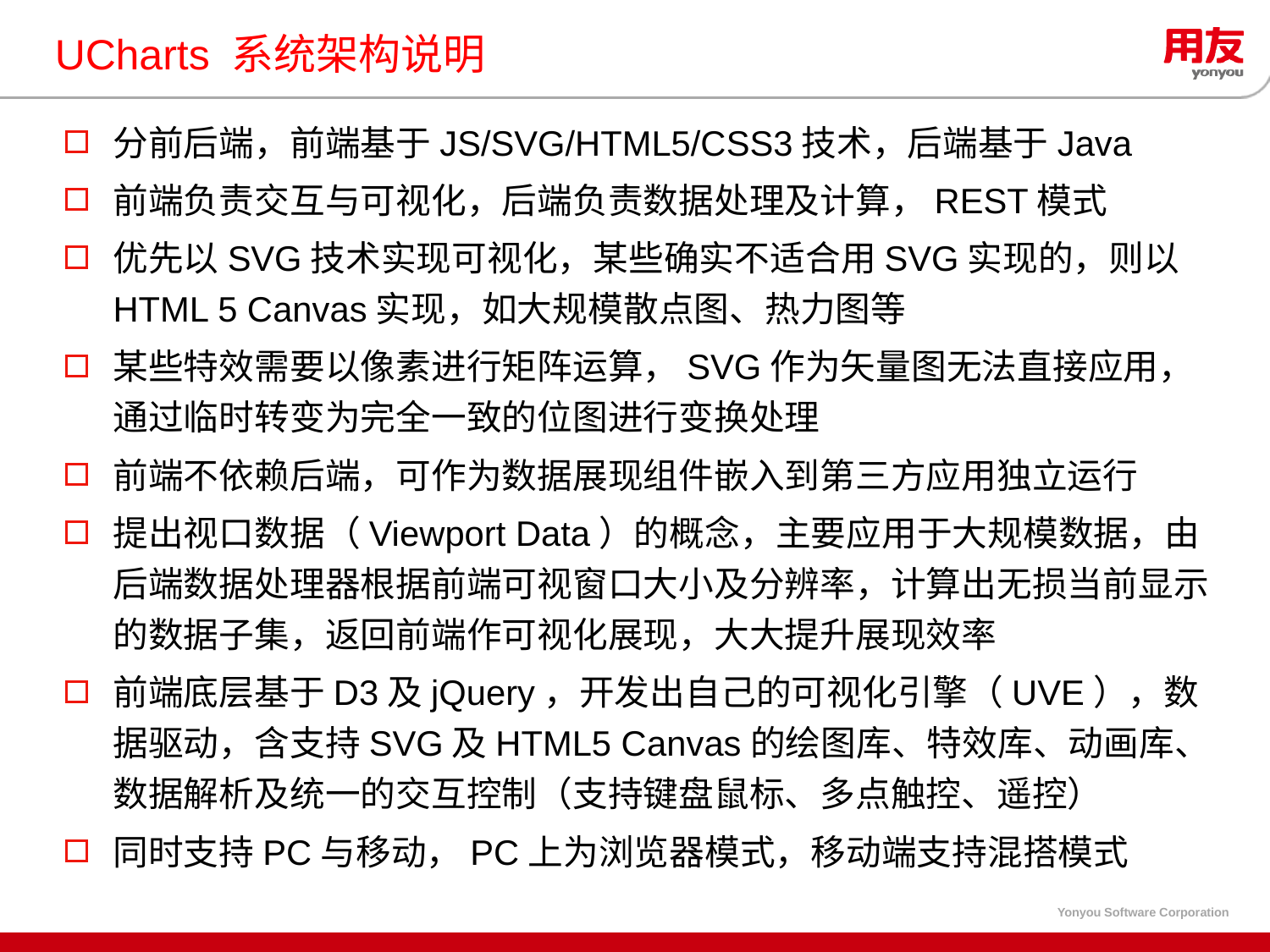

# UCharts 系统架构说明
分前后端，前端基于JS/SVG/HTML5/CSS3技术，后端基于Java
前端负责交互与可视化，后端负责数据处理及计算，REST模式
优先以SVG技术实现可视化，某些确实不适合用SVG实现的，则以HTML 5 Canvas实现，如大规模散点图、热力图等
某些特效需要以像素进行矩阵运算，SVG作为矢量图无法直接应用，通过临时转变为完全一致的位图进行变换处理
前端不依赖后端，可作为数据展现组件嵌入到第三方应用独立运行
提出视口数据（Viewport Data）的概念，主要应用于大规模数据，由后端数据处理器根据前端可视窗口大小及分辨率，计算出无损当前显示的数据子集，返回前端作可视化展现，大大提升展现效率
前端底层基于D3及jQuery，开发出自己的可视化引擎（UVE），数据驱动，含支持SVG及HTML5 Canvas的绘图库、特效库、动画库、数据解析及统一的交互控制（支持键盘鼠标、多点触控、遥控）
同时支持PC与移动，PC上为浏览器模式，移动端支持混搭模式